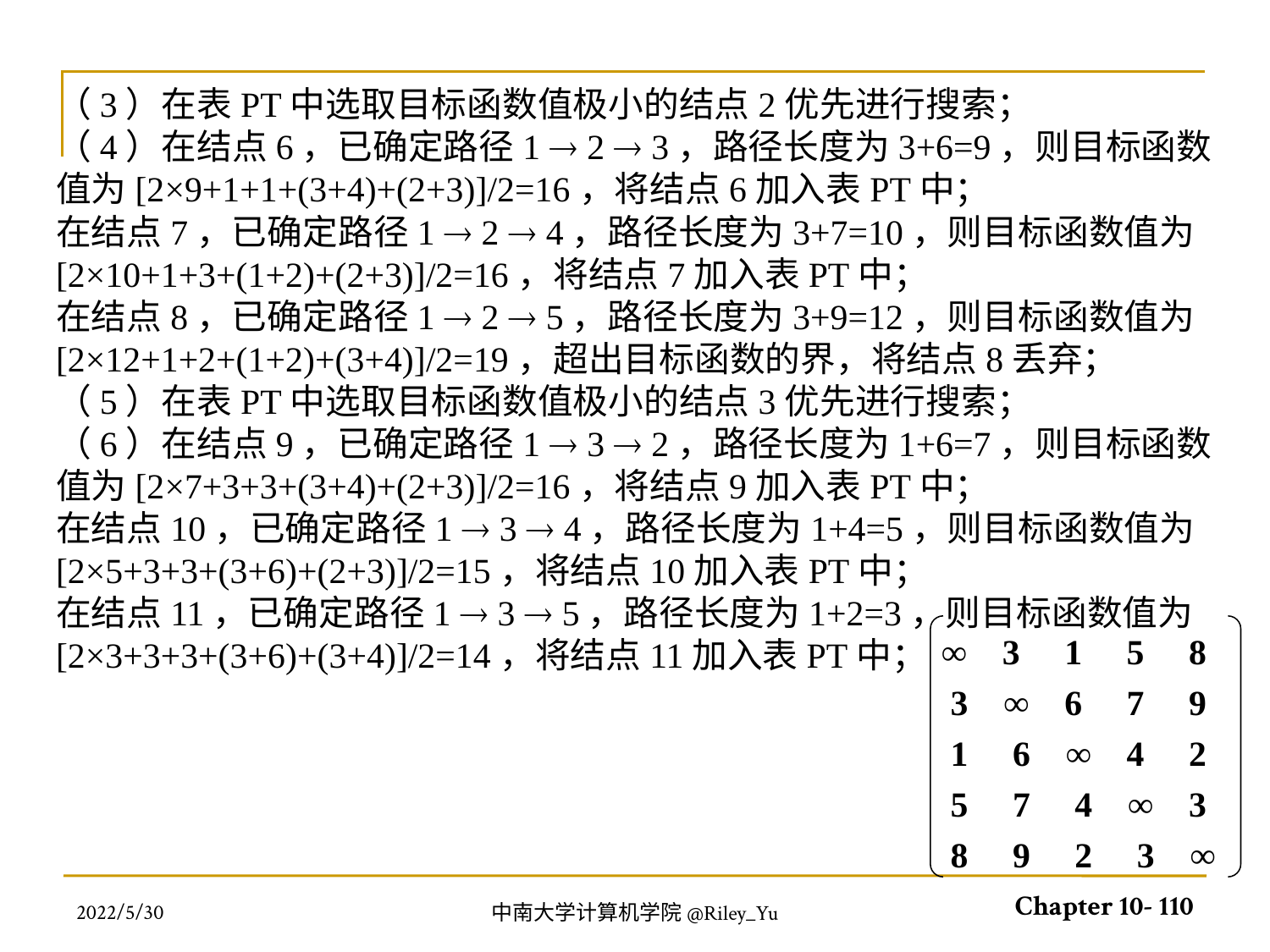

（3）在表PT中选取目标函数值极小的结点2优先进行搜索；
（4）在结点6，已确定路径1 → 2 → 3，路径长度为3+6=9，则目标函数值为[2×9+1+1+(3+4)+(2+3)]/2=16，将结点6加入表PT中；
在结点7，已确定路径1 → 2 → 4，路径长度为3+7=10，则目标函数值为[2×10+1+3+(1+2)+(2+3)]/2=16，将结点7加入表PT中；
在结点8，已确定路径1 → 2 → 5，路径长度为3+9=12，则目标函数值为[2×12+1+2+(1+2)+(3+4)]/2=19，超出目标函数的界，将结点8丢弃；
（5）在表PT中选取目标函数值极小的结点3优先进行搜索；
（6）在结点9，已确定路径1 → 3 → 2，路径长度为1+6=7，则目标函数值为[2×7+3+3+(3+4)+(2+3)]/2=16，将结点9加入表PT中；
在结点10，已确定路径1 → 3 → 4，路径长度为1+4=5，则目标函数值为[2×5+3+3+(3+6)+(2+3)]/2=15，将结点10加入表PT中；
在结点11，已确定路径1 → 3 → 5，路径长度为1+2=3，则目标函数值为[2×3+3+3+(3+6)+(3+4)]/2=14，将结点11加入表PT中；
∞    3     1     5     8
 3    ∞    6     7     9
 1     6    ∞    4     2
 5     7     4    ∞    3
 8     9     2     3    ∞
2022/5/30
Chapter 10- 110
中南大学计算机学院@Riley_Yu